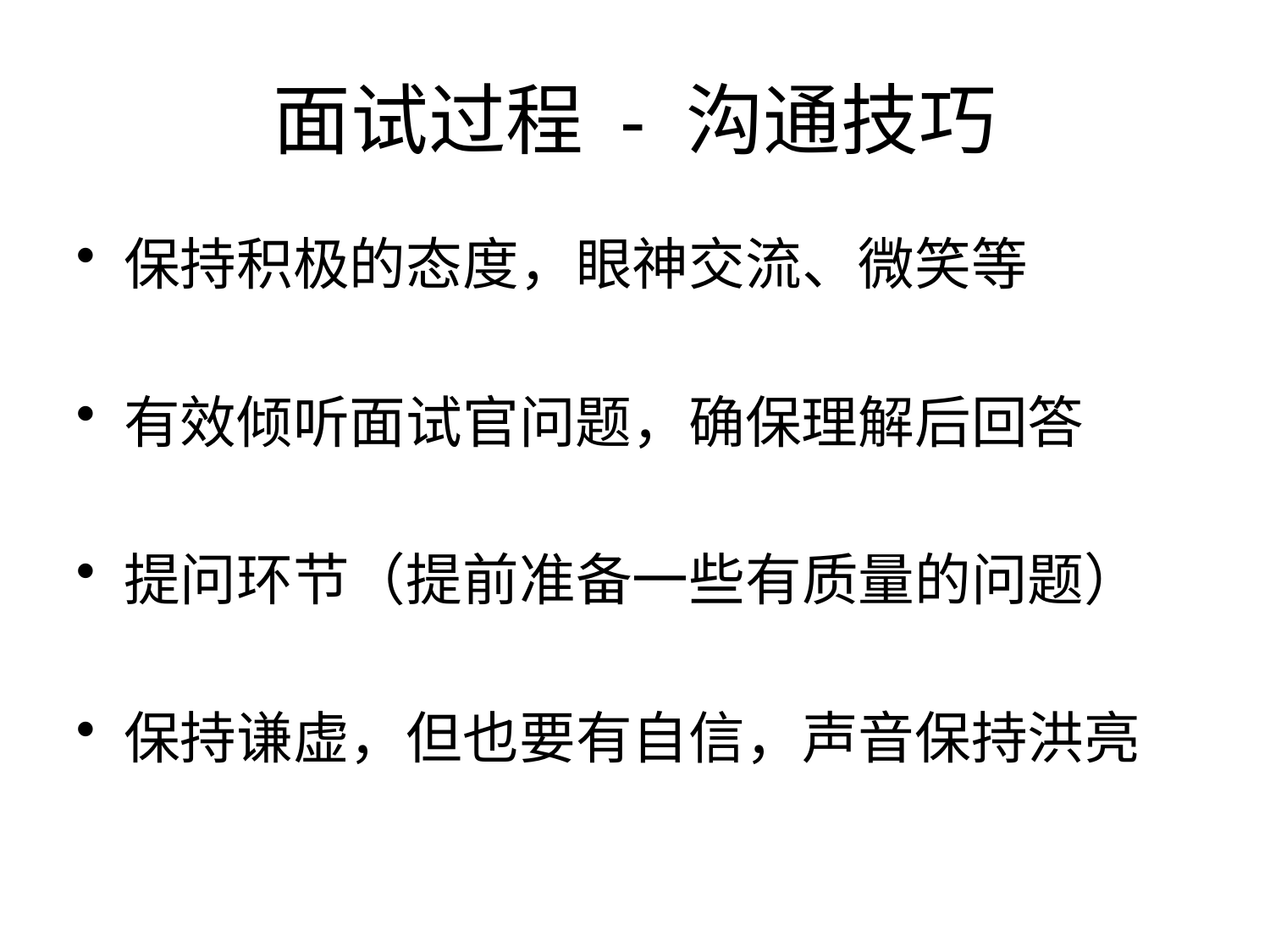

# 面试过程 - 沟通技巧
保持积极的态度，眼神交流、微笑等

有效倾听面试官问题，确保理解后回答

提问环节（提前准备一些有质量的问题）

保持谦虚，但也要有自信，声音保持洪亮